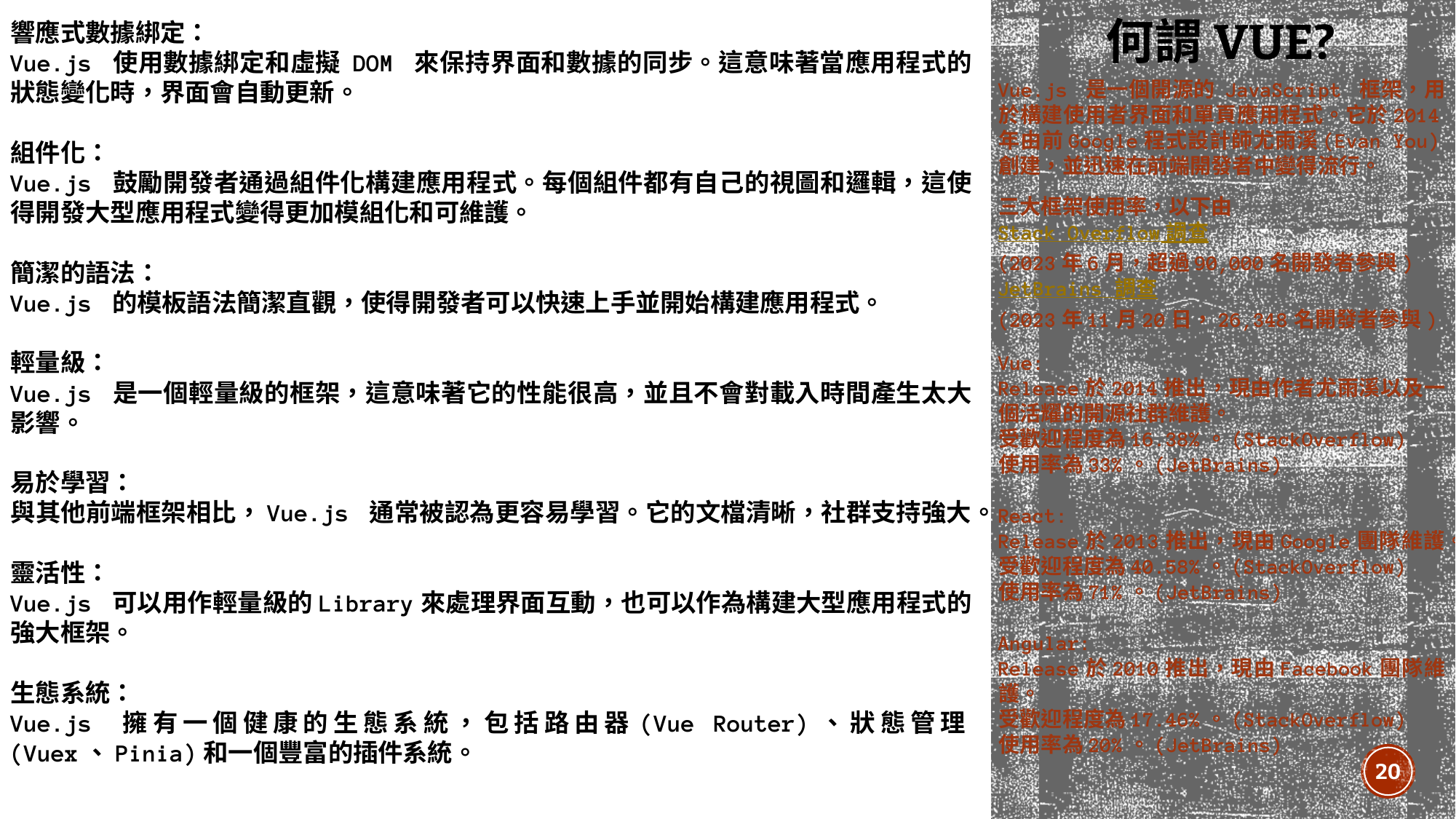

# 何謂Vue?
響應式數據綁定：
Vue.js 使用數據綁定和虛擬 DOM 來保持界面和數據的同步。這意味著當應用程式的狀態變化時，界面會自動更新。

組件化：
Vue.js 鼓勵開發者通過組件化構建應用程式。每個組件都有自己的視圖和邏輯，這使得開發大型應用程式變得更加模組化和可維護。

簡潔的語法：
Vue.js 的模板語法簡潔直觀，使得開發者可以快速上手並開始構建應用程式。

輕量級：
Vue.js 是一個輕量級的框架，這意味著它的性能很高，並且不會對載入時間產生太大影響。

易於學習：
與其他前端框架相比，Vue.js 通常被認為更容易學習。它的文檔清晰，社群支持強大。

靈活性：
Vue.js 可以用作輕量級的Library來處理界面互動，也可以作為構建大型應用程式的強大框架。

生態系統：
Vue.js 擁有一個健康的生態系統，包括路由器(Vue Router)、狀態管理(Vuex、Pinia)和一個豐富的插件系統。
Vue.js 是一個開源的 JavaScript 框架，用於構建使用者界面和單頁應用程式。它於2014年由前Google程式設計師尤雨溪(Evan You)創建，並迅速在前端開發者中變得流行。
三大框架使用率，以下由
Stack Overflow 調查
(2023年6月，超過90,000名開發者參與)
JetBrains 調查
(2023年11月20日，26,348名開發者參與)
Vue:
Release於2014推出，現由作者尤雨溪以及一個活耀的開源社群維護。
受歡迎程度為16.38%。(StackOverflow)
使用率為33%。(JetBrains)

React:
Release於2013推出，現由Google團隊維護。
受歡迎程度為40.58%。(StackOverflow)
使用率為71%。(JetBrains)

Angular:
Release於2010推出，現由Facebook團隊維護。
受歡迎程度為17.46%。(StackOverflow)
使用率為20%。(JetBrains)
20